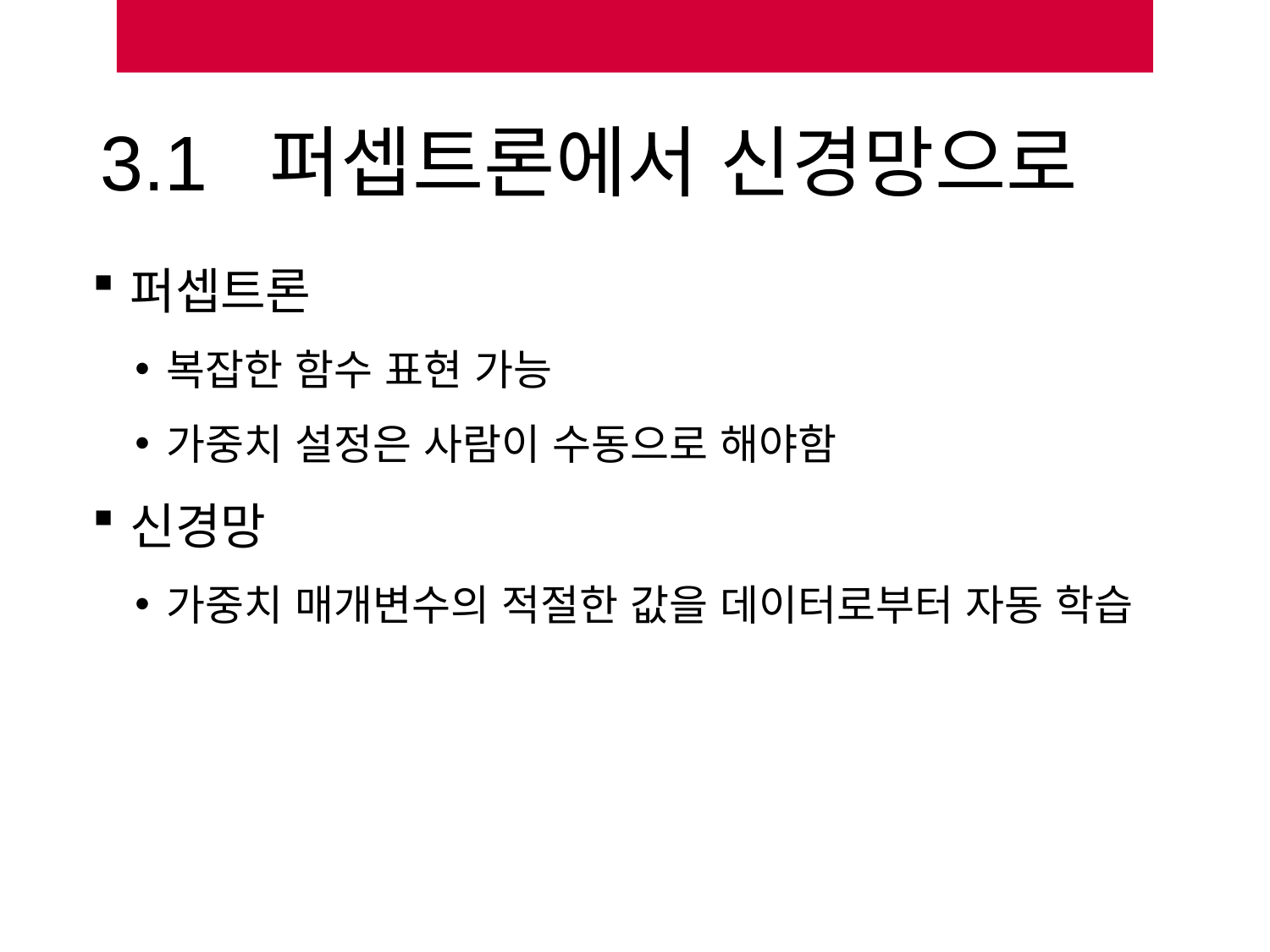

# 3.1  퍼셉트론에서 신경망으로
퍼셉트론
복잡한 함수 표현 가능
가중치 설정은 사람이 수동으로 해야함
신경망
가중치 매개변수의 적절한 값을 데이터로부터 자동 학습